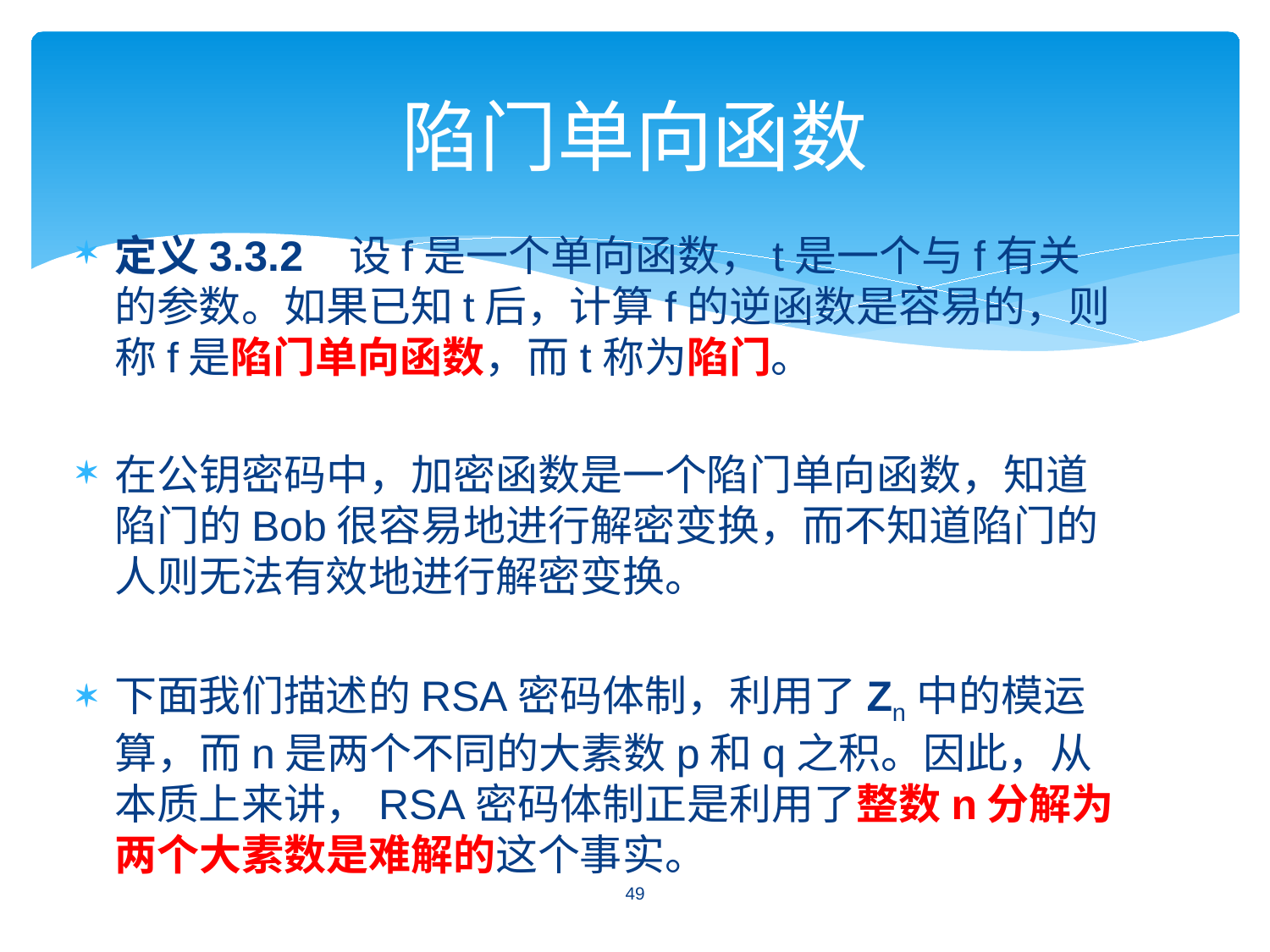

# 陷门单向函数
定义3.3.2   设f是一个单向函数，t是一个与f有关的参数。如果已知t后，计算f的逆函数是容易的，则称f是陷门单向函数，而t称为陷门。

在公钥密码中，加密函数是一个陷门单向函数，知道陷门的Bob很容易地进行解密变换，而不知道陷门的人则无法有效地进行解密变换。

下面我们描述的RSA密码体制，利用了Zn中的模运算，而n是两个不同的大素数p和q之积。因此，从本质上来讲，RSA密码体制正是利用了整数n分解为两个大素数是难解的这个事实。
49